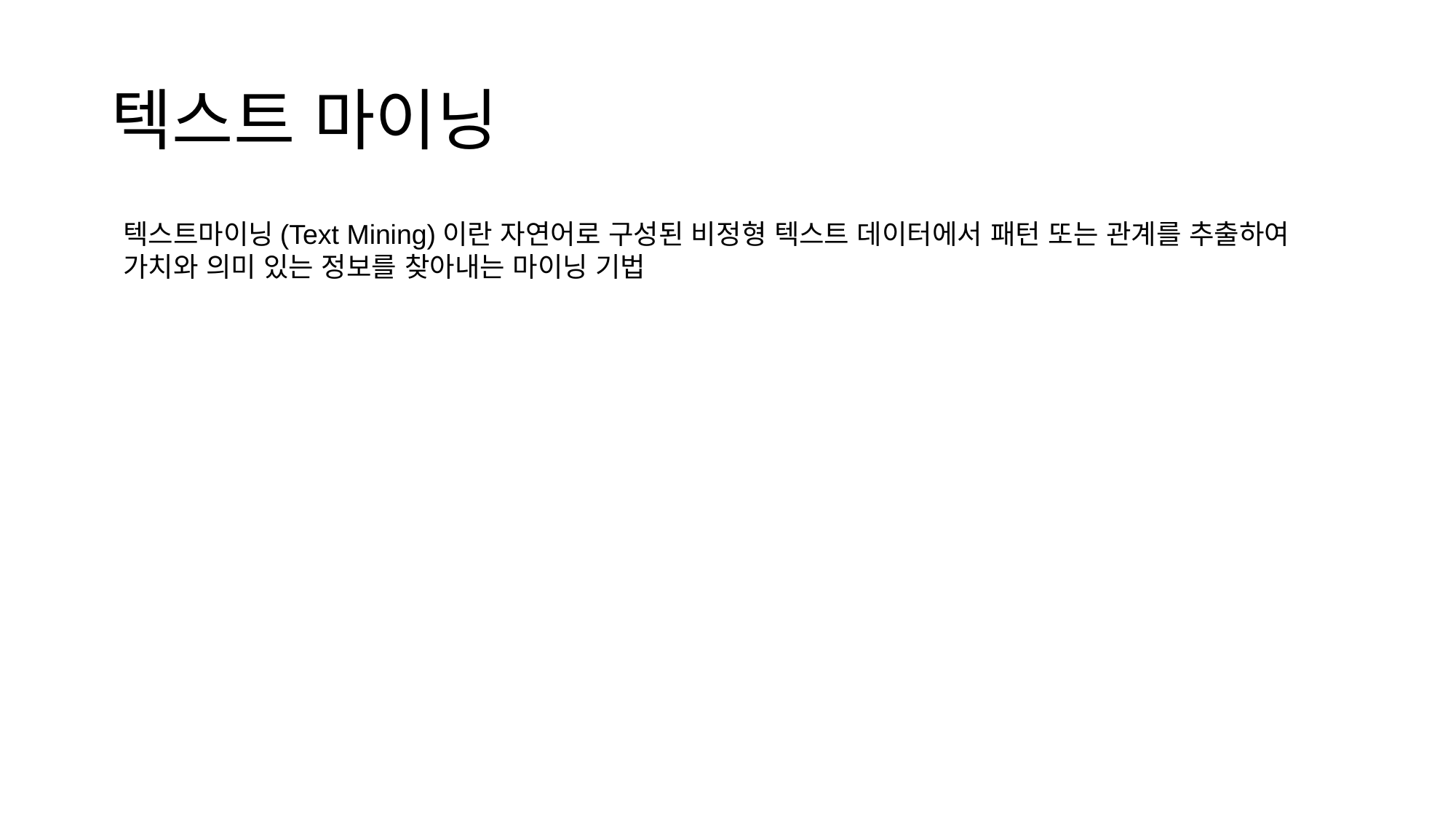

# 텍스트 마이닝
텍스트마이닝(Text Mining)이란 자연어로 구성된 비정형 텍스트 데이터에서 패턴 또는 관계를 추출하여 가치와 의미 있는 정보를 찾아내는 마이닝 기법